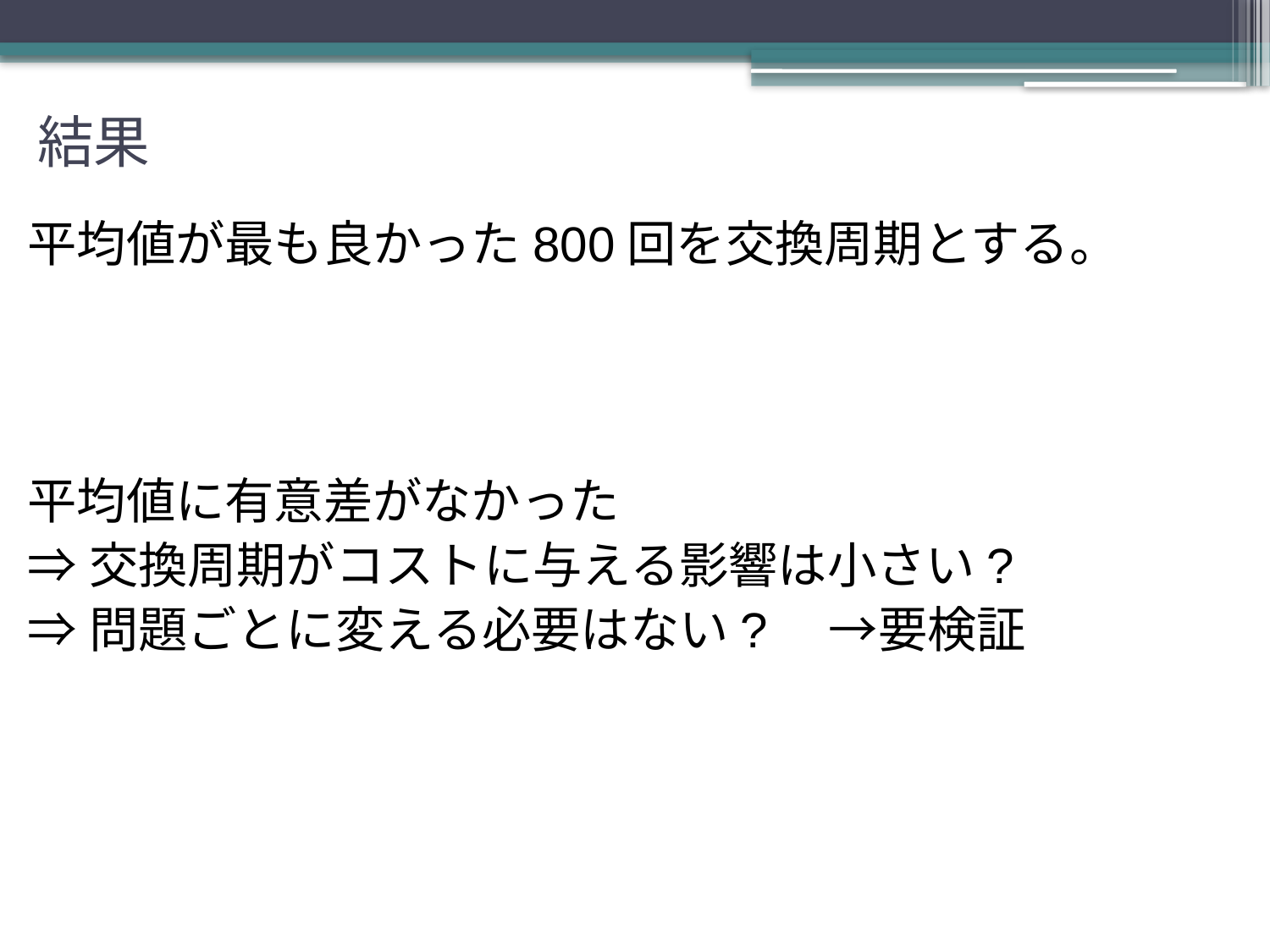

# 結果
平均値が最も良かった800回を交換周期とする。

平均値に有意差がなかった
⇒交換周期がコストに与える影響は小さい?
⇒問題ごとに変える必要はない?　→要検証